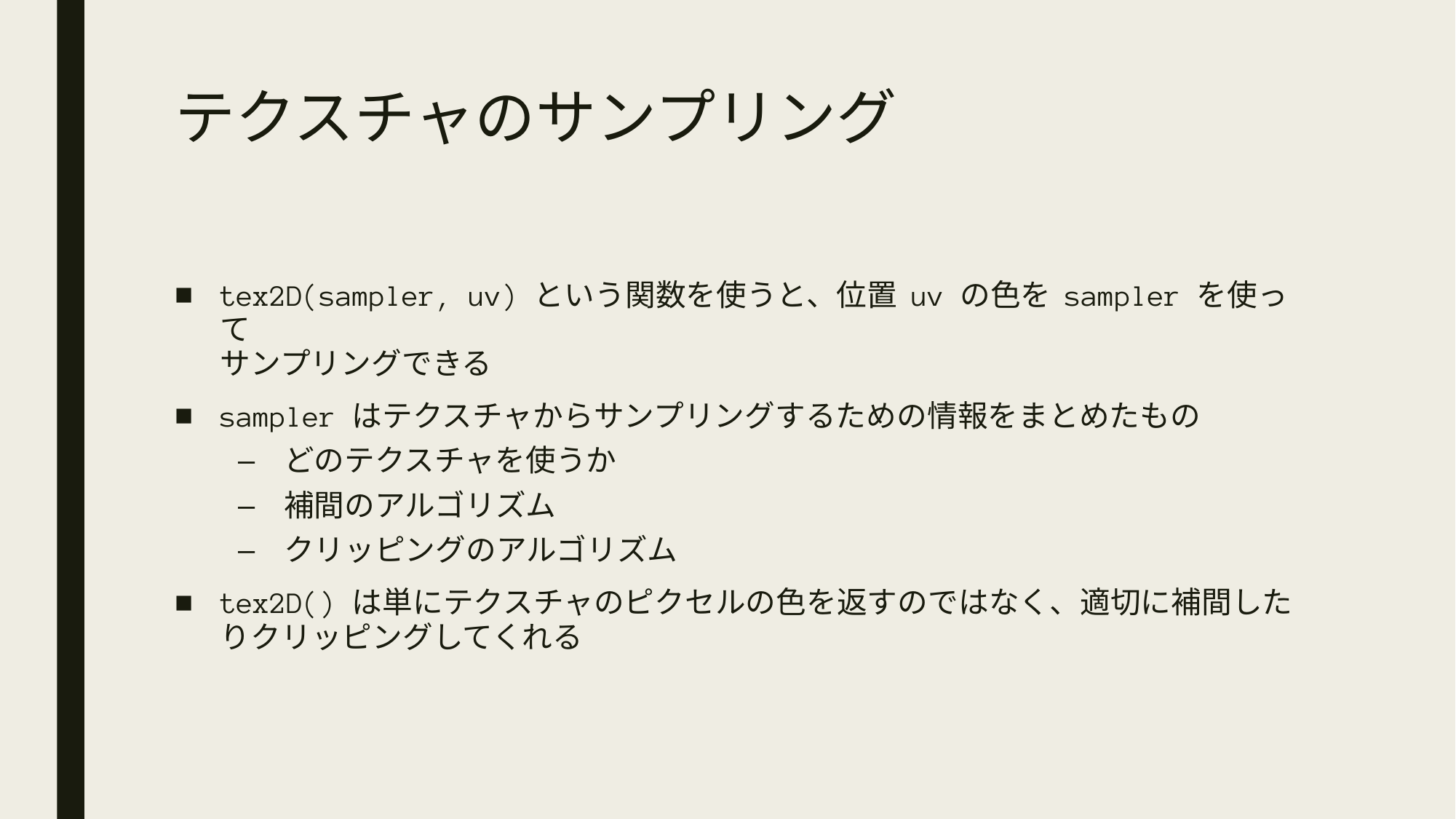

# テクスチャのサンプリング
tex2D(sampler, uv) という関数を使うと、位置 uv の色を sampler を使って
サンプリングできる
sampler はテクスチャからサンプリングするための情報をまとめたもの
どのテクスチャを使うか
補間のアルゴリズム
クリッピングのアルゴリズム
tex2D() は単にテクスチャのピクセルの色を返すのではなく、適切に補間したりクリッピングしてくれる